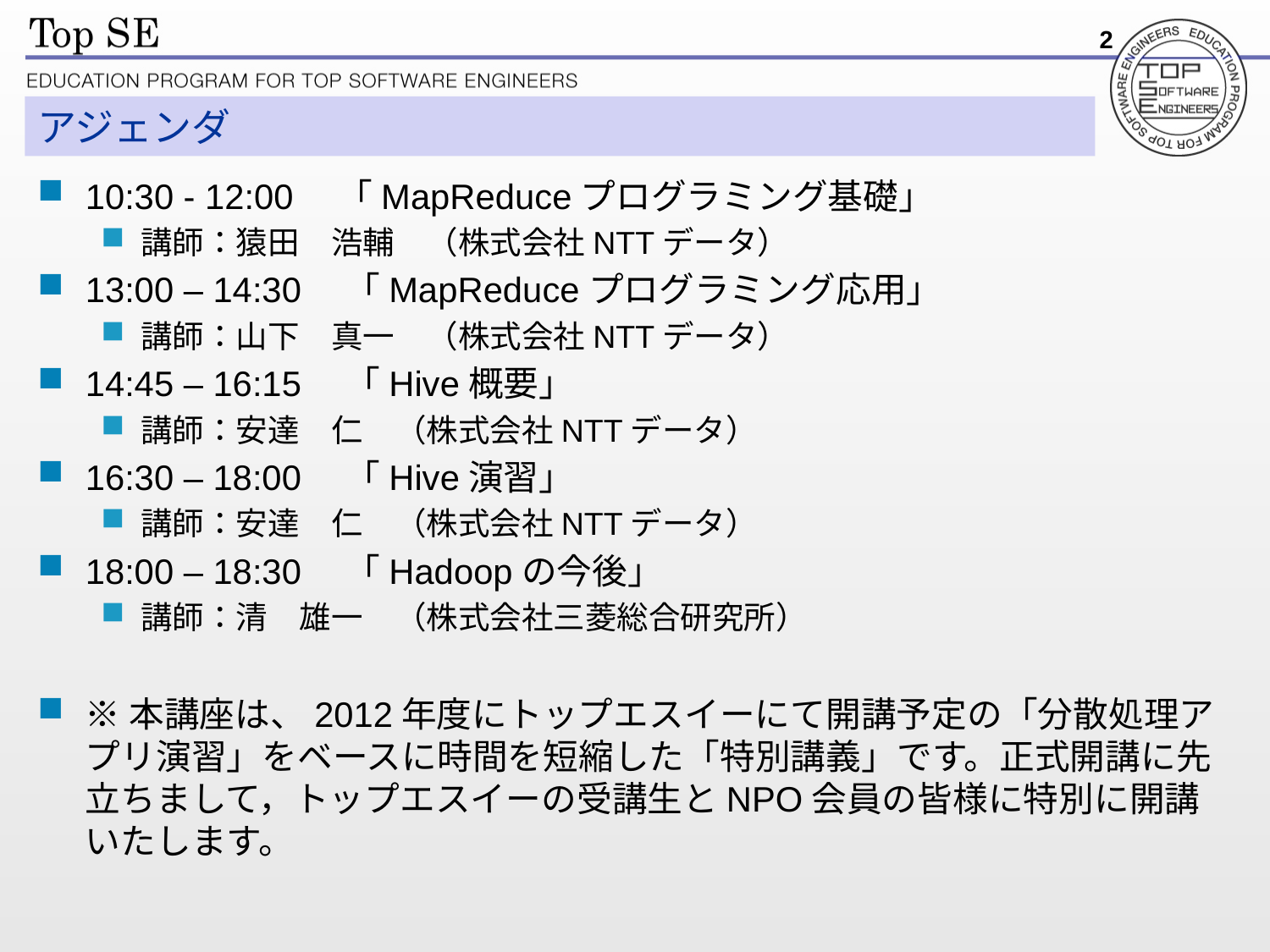

2
# アジェンダ
10:30 - 12:00　「MapReduceプログラミング基礎」
講師：猿田　浩輔　（株式会社NTTデータ）
13:00 – 14:30　「MapReduceプログラミング応用」
講師：山下　真一　（株式会社NTTデータ）
14:45 – 16:15　「Hive概要」
講師：安達　仁　（株式会社NTTデータ）
16:30 – 18:00　「Hive演習」
講師：安達　仁　（株式会社NTTデータ）
18:00 – 18:30　「Hadoopの今後」
講師：清　雄一　（株式会社三菱総合研究所）

※本講座は、2012年度にトップエスイーにて開講予定の「分散処理アプリ演習」をベースに時間を短縮した「特別講義」です。正式開講に先立ちまして，トップエスイーの受講生とNPO会員の皆様に特別に開講いたします。